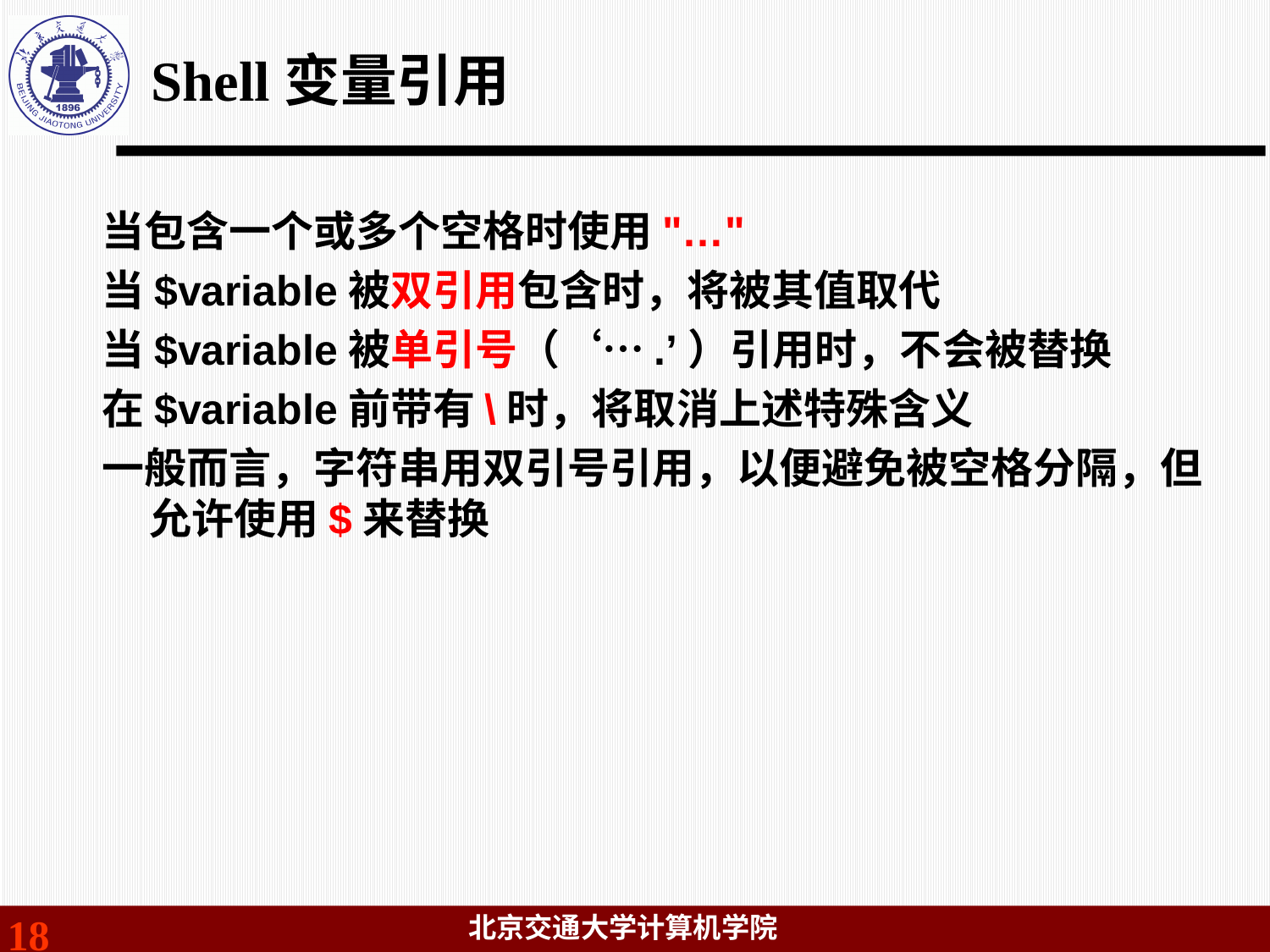

# Shell变量引用
当包含一个或多个空格时使用"…"
当$variable被双引用包含时，将被其值取代
当$variable被单引号（‘….’）引用时，不会被替换
在$variable前带有\时，将取消上述特殊含义
一般而言，字符串用双引号引用，以便避免被空格分隔，但允许使用$来替换

18